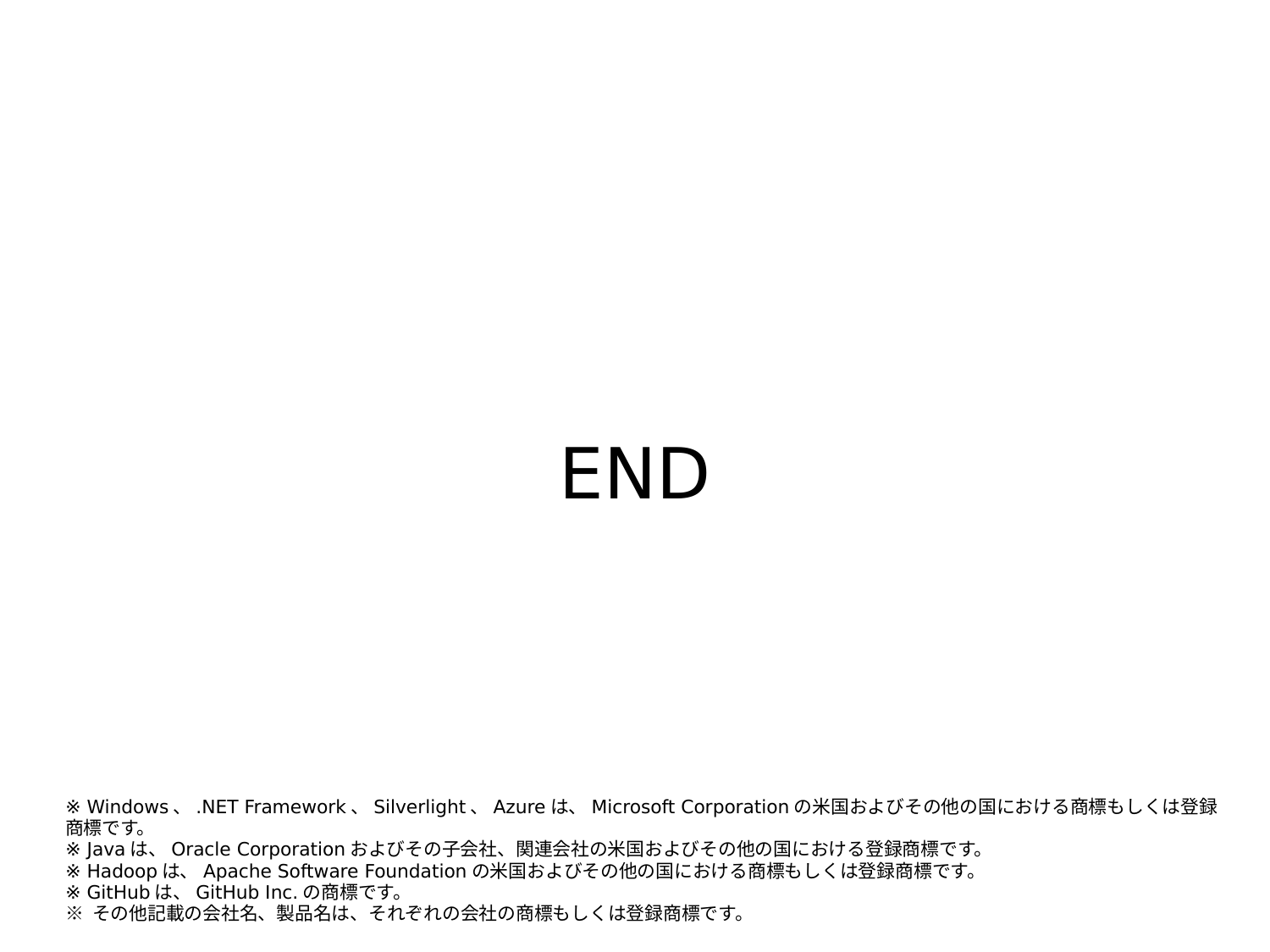

END
※ Windows、.NET Framework、Silverlight、Azureは、Microsoft Corporationの米国およびその他の国における商標もしくは登録商標です。
※ Javaは、Oracle Corporationおよびその子会社、関連会社の米国およびその他の国における登録商標です。
※ Hadoopは、Apache Software Foundationの米国およびその他の国における商標もしくは登録商標です。
※ GitHubは、GitHub Inc.の商標です。
※ その他記載の会社名、製品名は、それぞれの会社の商標もしくは登録商標です。
44